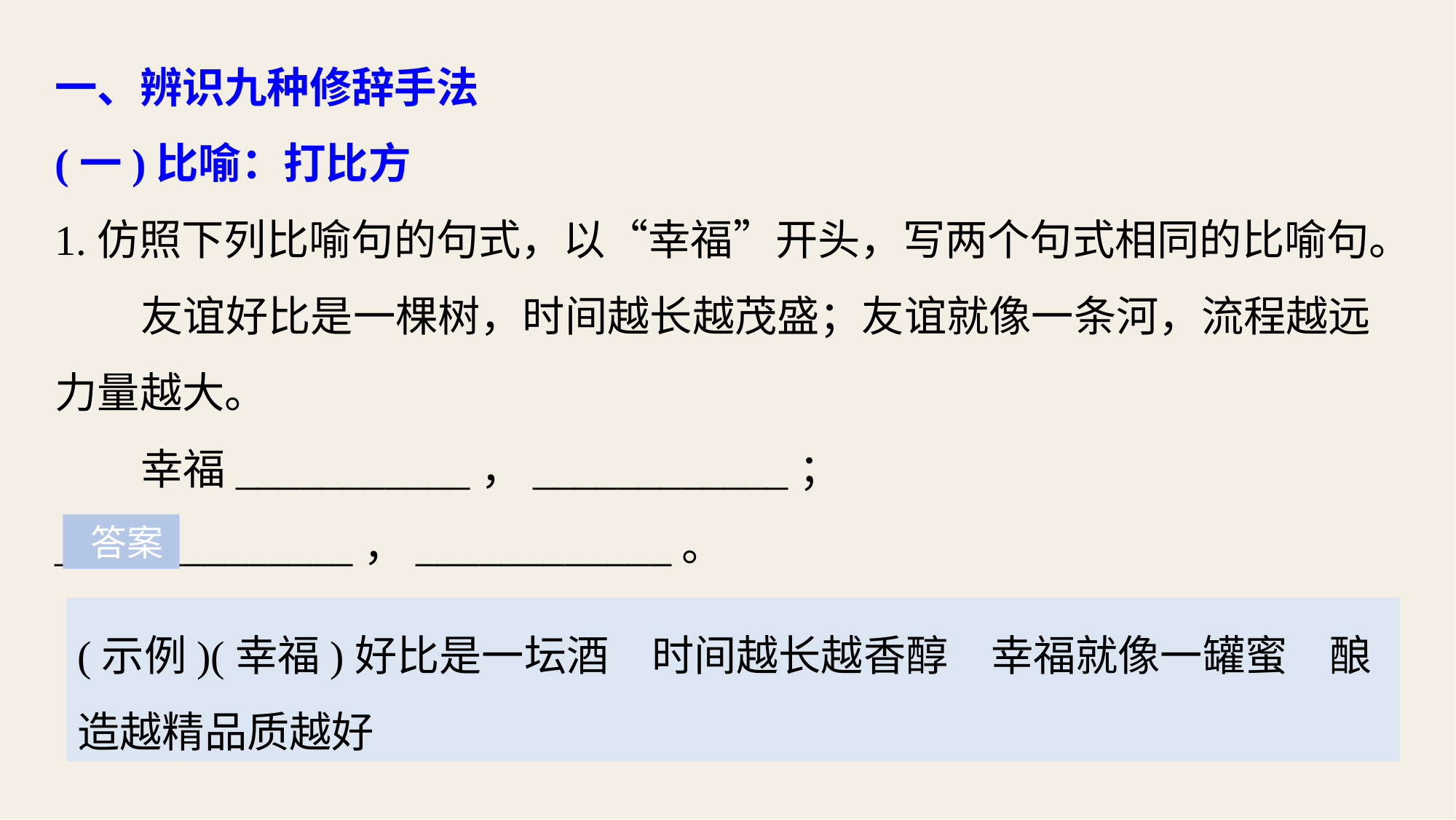

一、辨识九种修辞手法
(一)比喻：打比方
1.仿照下列比喻句的句式，以“幸福”开头，写两个句式相同的比喻句。
友谊好比是一棵树，时间越长越茂盛；友谊就像一条河，流程越远力量越大。
幸福___________，____________；______________，____________。
 答案
(示例)(幸福)好比是一坛酒　时间越长越香醇　幸福就像一罐蜜　酿造越精品质越好